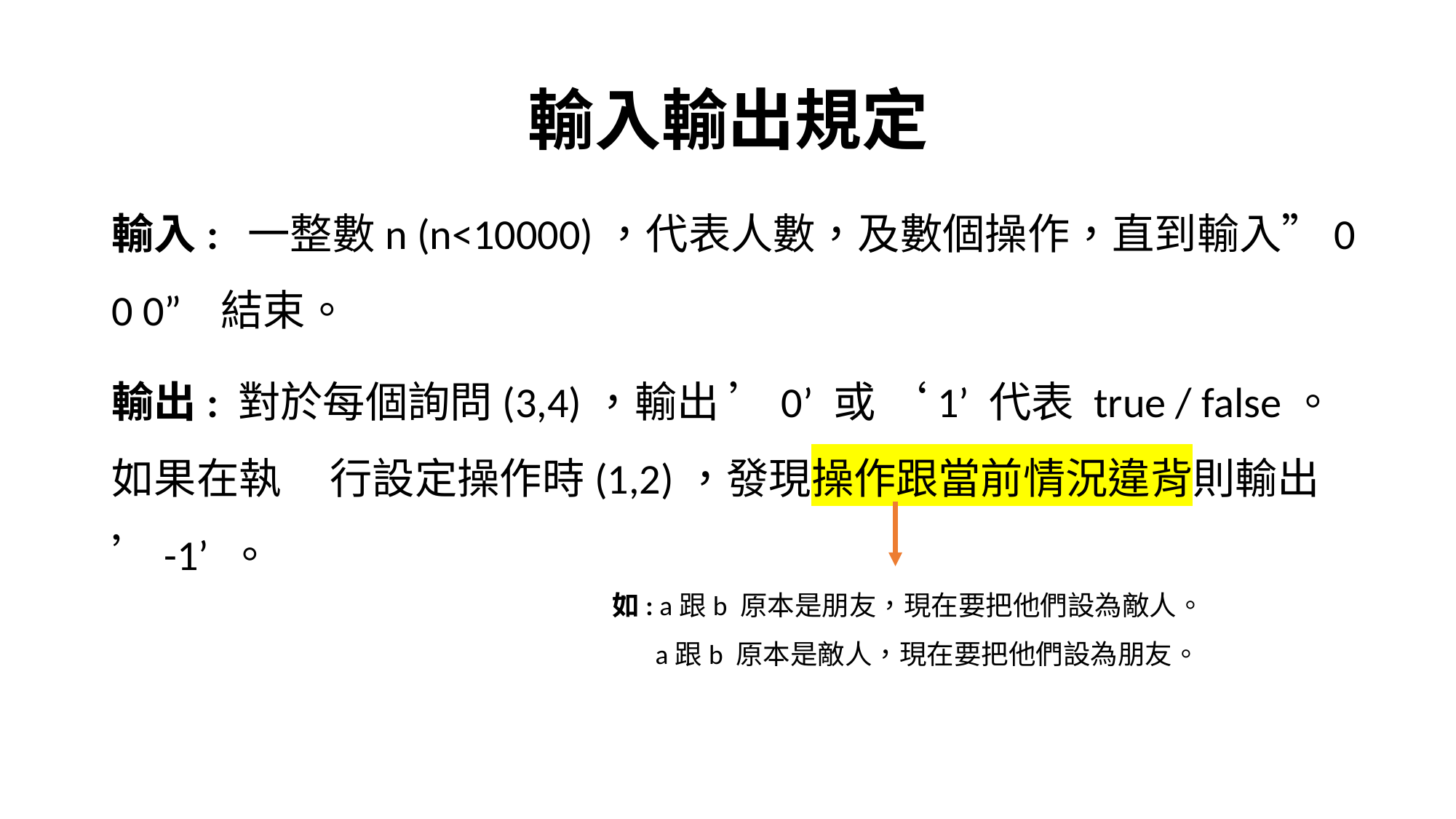

# 輸入輸出規定
輸入:  一整數n (n<10000)，代表人數，及數個操作，直到輸入”0 0 0”    	結束。
輸出: 對於每個詢問(3,4)，輸出 ’0’ 或 ‘1’ 代表 true / false。如果在執	行設定操作時(1,2)，發現操作跟當前情況違背則輸出 ’-1’ 。
如: a跟b 原本是朋友，現在要把他們設為敵人。
       a跟b 原本是敵人，現在要把他們設為朋友。